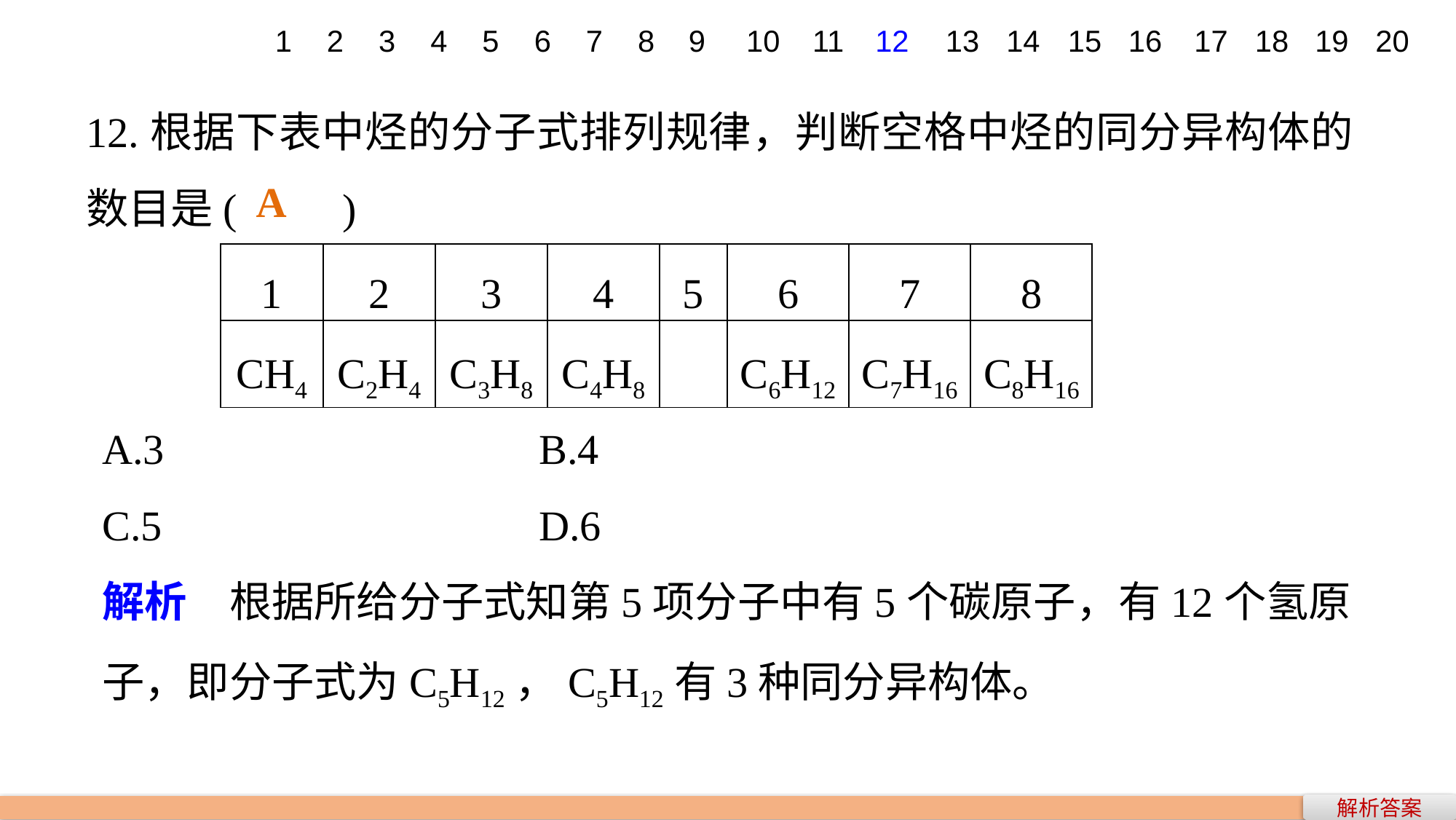

1
2
3
4
5
6
7
8
9
10
11
12
13
14
15
16
17
18
19
20
12.根据下表中烃的分子式排列规律，判断空格中烃的同分异构体的数目是(　　)
A
| 1 | 2 | 3 | 4 | 5 | 6 | 7 | 8 |
| --- | --- | --- | --- | --- | --- | --- | --- |
| CH4 | C2H4 | C3H8 | C4H8 |  | C6H12 | C7H16 | C8H16 |
A.3  			B.4
C.5  			D.6
解析　根据所给分子式知第5项分子中有5个碳原子，有12个氢原子，即分子式为C5H12，C5H12有3种同分异构体。
解析答案